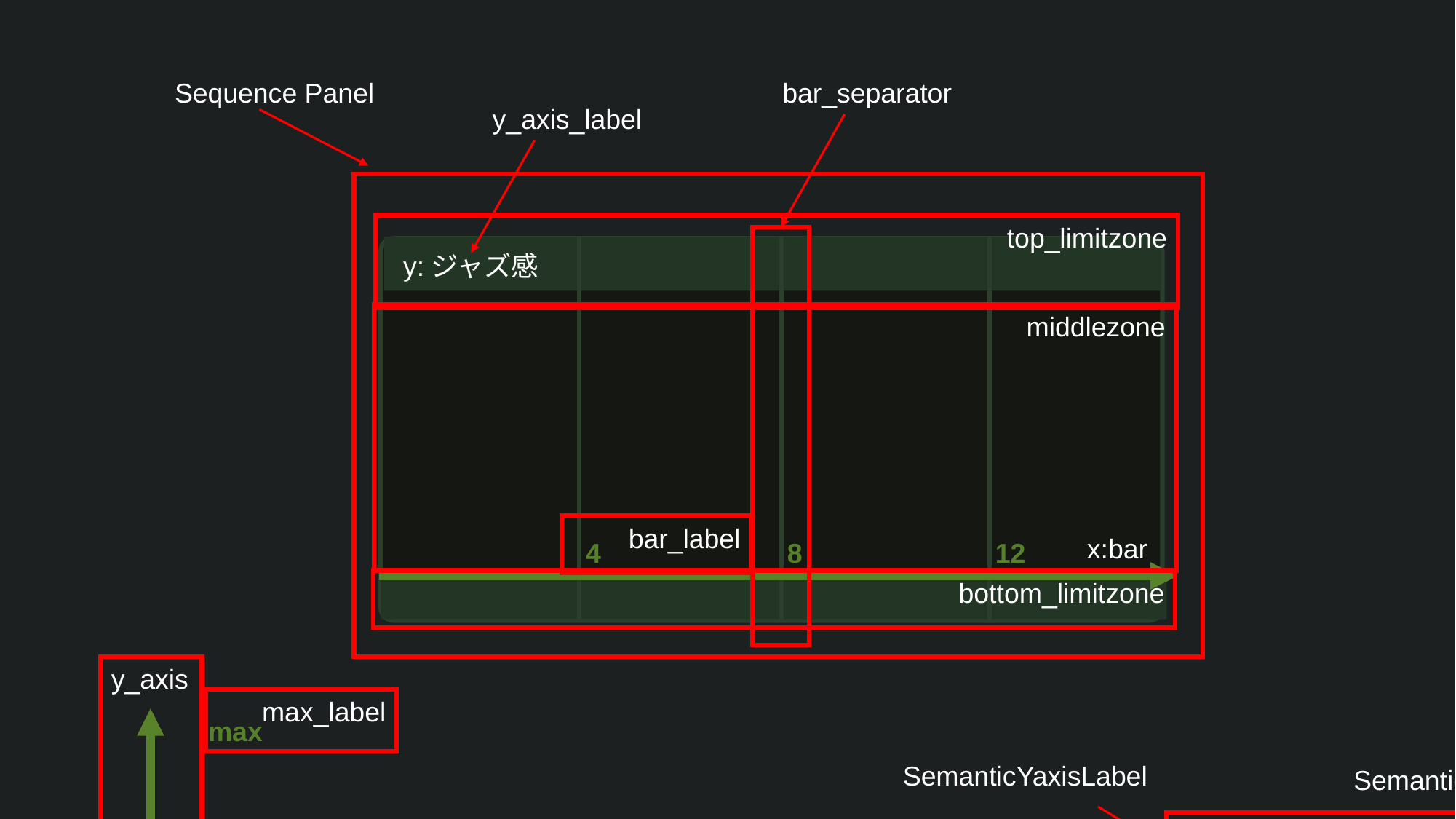

Sequence Panel
bar_separator
y_axis_label

top_limitzone

y:ジャズ感
middlezone
bar_label
x:bar
4
8
12
bottom_limitzone

y_axis
max_label
max
SemanticYaxisLabel
Semantic Panel

SemanticYaxisTextbox

ジャズ感
Y-axis
SemanticTargetButton
SemanticTargetLabel
overlimit_control_point
全体
min_label
Target
min

control_lerp_line
概念パラメータ指定

ModeSwitchButton
control_point